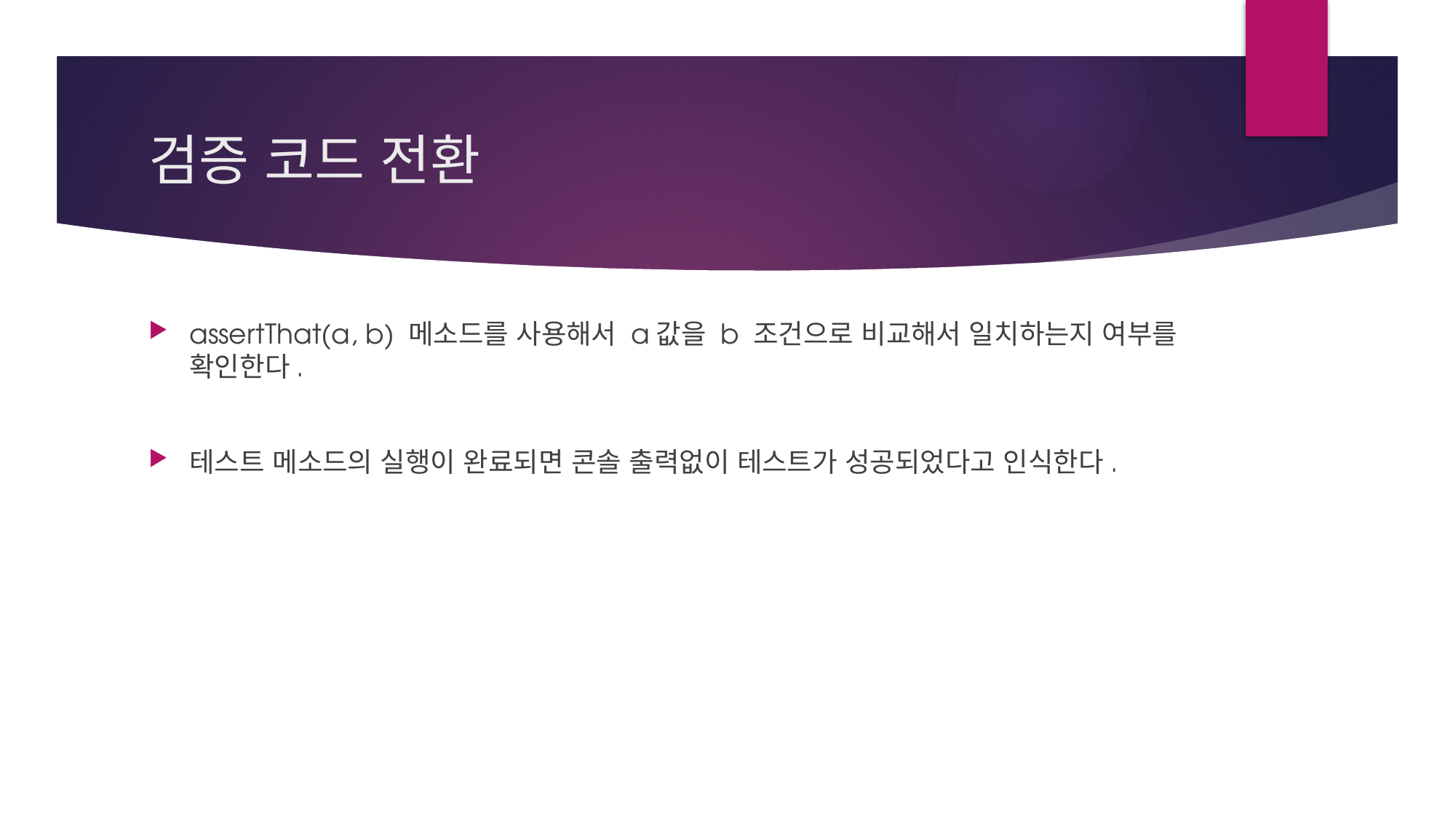

# 검증 코드 전환
assertThat(a, b) 메소드를 사용해서 a값을 b 조건으로 비교해서 일치하는지 여부를 확인한다.

테스트 메소드의 실행이 완료되면 콘솔 출력없이 테스트가 성공되었다고 인식한다.